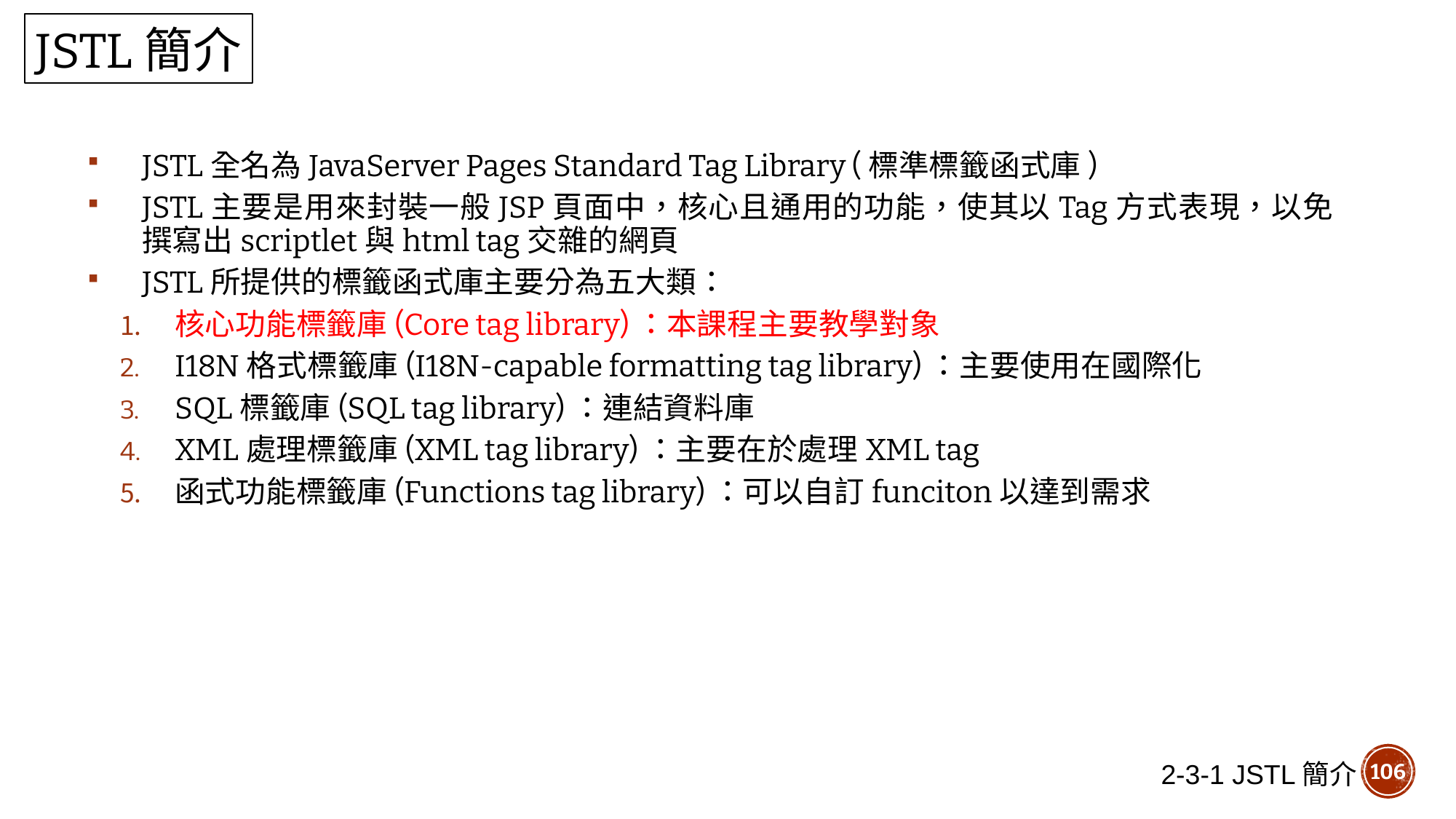

JSTL簡介
JSTL全名為JavaServer Pages Standard Tag Library (標準標籤函式庫)
JSTL主要是用來封裝一般JSP頁面中，核心且通用的功能，使其以Tag方式表現，以免撰寫出scriptlet與html tag交雜的網頁
JSTL所提供的標籤函式庫主要分為五大類：
核心功能標籤庫(Core tag library)：本課程主要教學對象
I18N格式標籤庫(I18N-capable formatting tag library)：主要使用在國際化
SQL標籤庫(SQL tag library)：連結資料庫
XML處理標籤庫(XML tag library)：主要在於處理XML tag
函式功能標籤庫(Functions tag library)：可以自訂funciton以達到需求

106
2-3-1 JSTL簡介